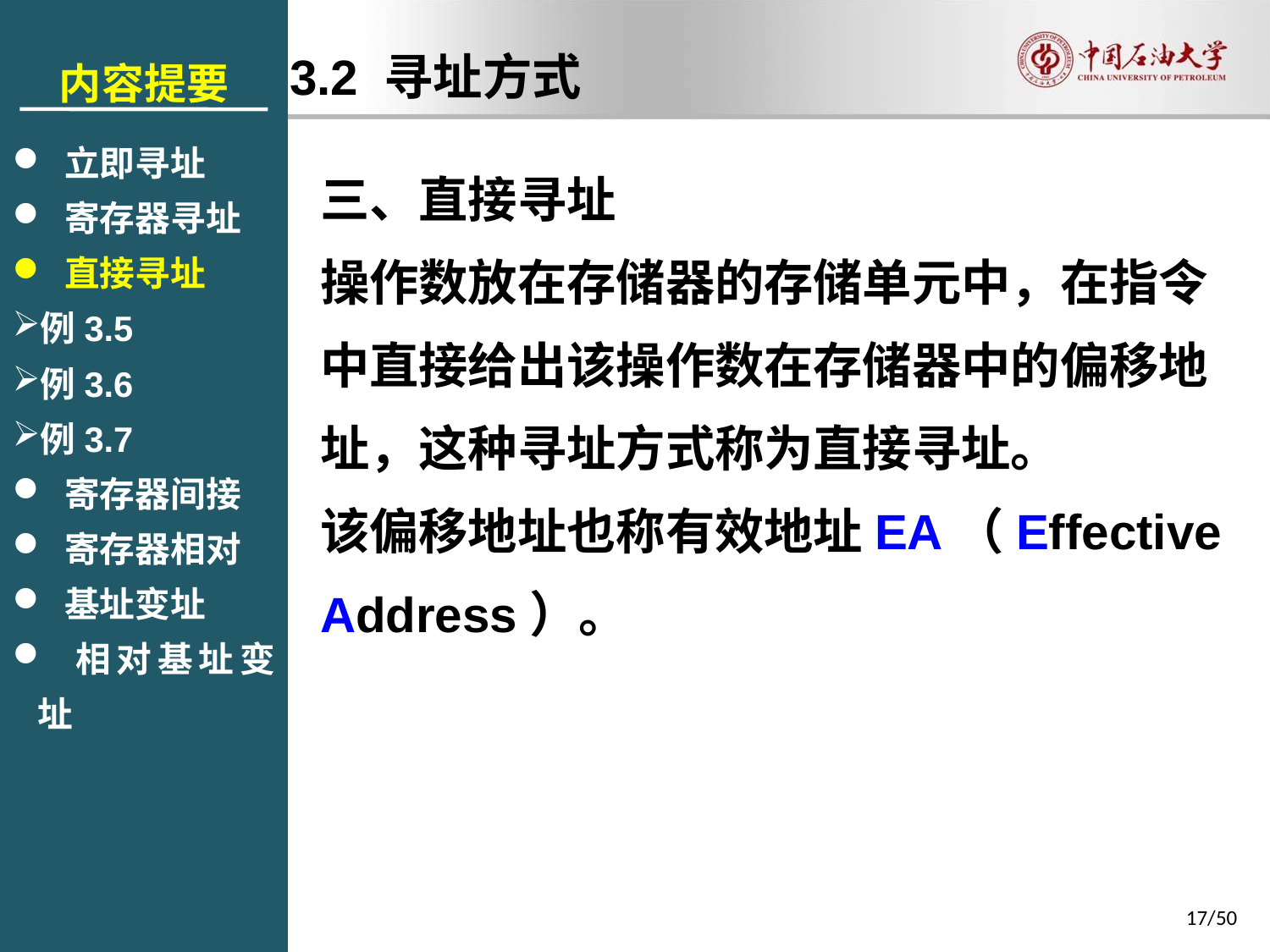

内容提要
 立即寻址
 寄存器寻址
 直接寻址
例3.5
例3.6
例3.7
 寄存器间接
 寄存器相对
 基址变址
 相对基址变址
3.2 寻址方式
三、直接寻址
操作数放在存储器的存储单元中，在指令中直接给出该操作数在存储器中的偏移地址，这种寻址方式称为直接寻址。
该偏移地址也称有效地址EA（Effective Address）。
17/50